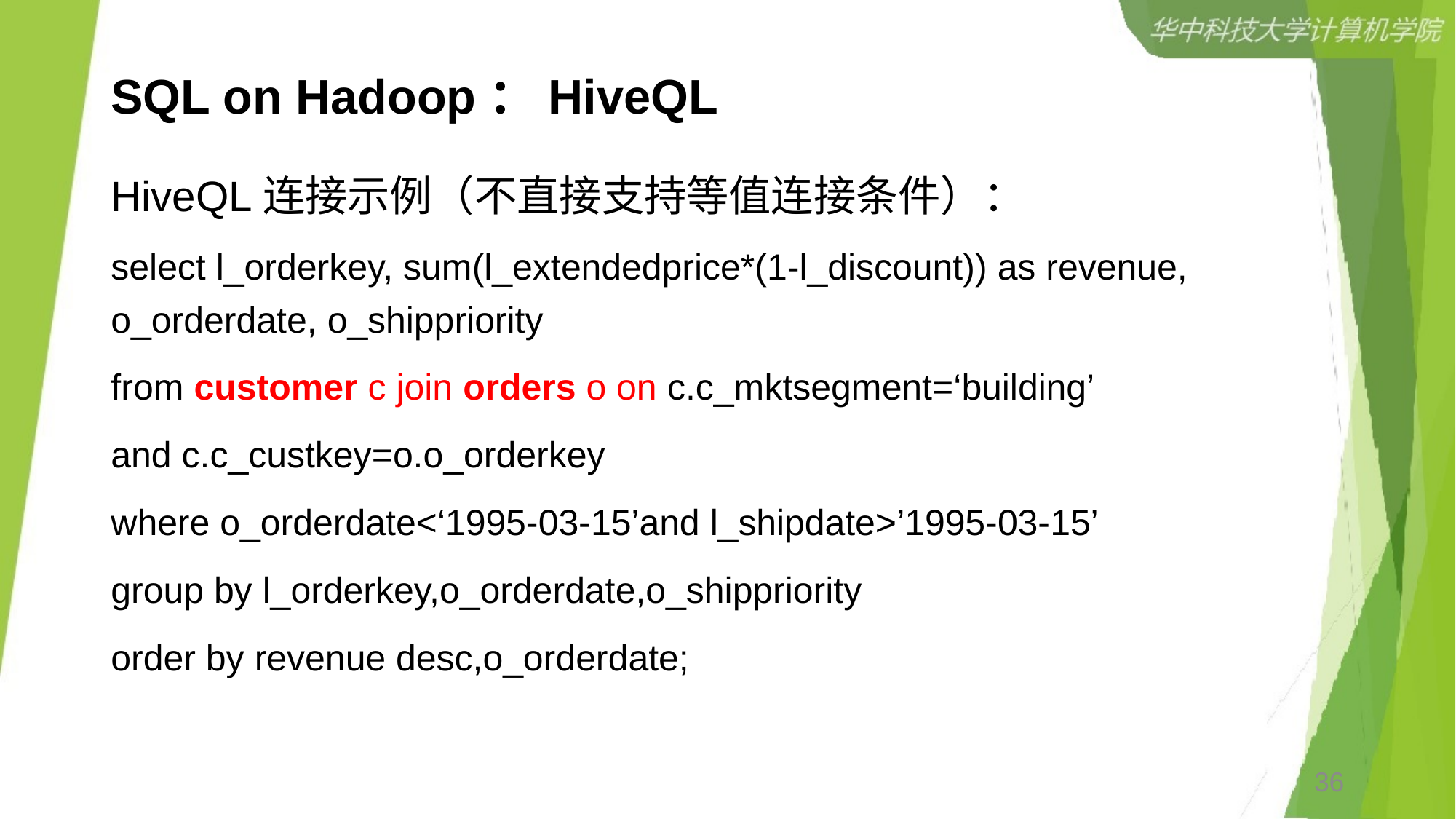

# SQL on Hadoop：HiveQL
HiveQL连接示例（不直接支持等值连接条件）：
select l_orderkey, sum(l_extendedprice*(1-l_discount)) as revenue, o_orderdate, o_shippriority
from customer c join orders o on c.c_mktsegment=‘building’
and c.c_custkey=o.o_orderkey
where o_orderdate<‘1995-03-15’and l_shipdate>’1995-03-15’
group by l_orderkey,o_orderdate,o_shippriority
order by revenue desc,o_orderdate;
36